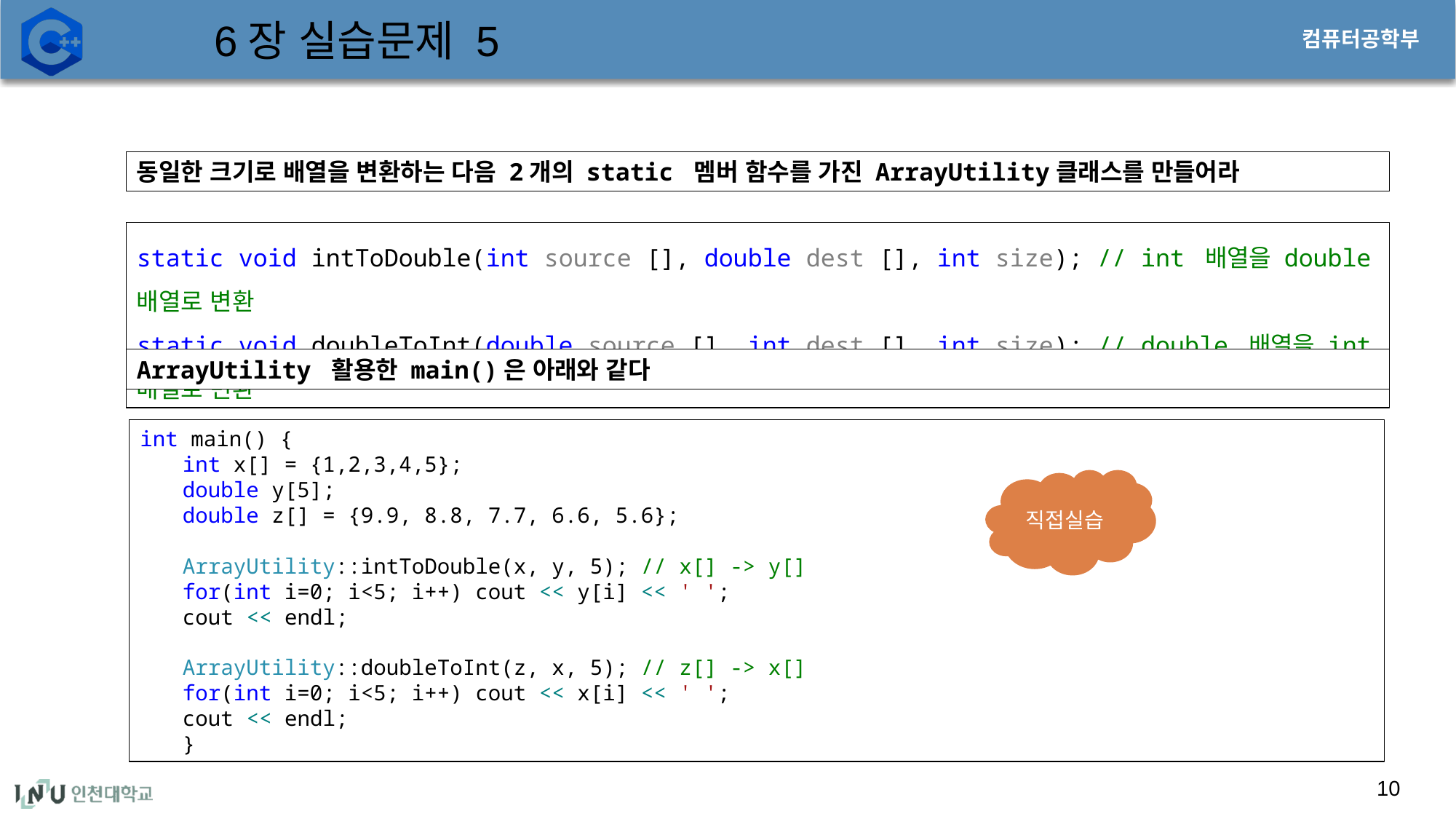

# 6장 실습문제 5
동일한 크기로 배열을 변환하는 다음 2개의 static 멤버 함수를 가진 ArrayUtility클래스를 만들어라
static void intToDouble(int source [], double dest [], int size); // int 배열을 double 배열로 변환
static void doubleToInt(double source [], int dest [], int size); // double 배열을 int 배열로 변환
ArrayUtility 활용한 main()은 아래와 같다
int main() {
int x[] = {1,2,3,4,5};
double y[5];
double z[] = {9.9, 8.8, 7.7, 6.6, 5.6};

ArrayUtility::intToDouble(x, y, 5); // x[] -> y[]
for(int i=0; i<5; i++) cout << y[i] << ' ';
cout << endl;

ArrayUtility::doubleToInt(z, x, 5); // z[] -> x[]
for(int i=0; i<5; i++) cout << x[i] << ' ';
cout << endl;
}
직접실습